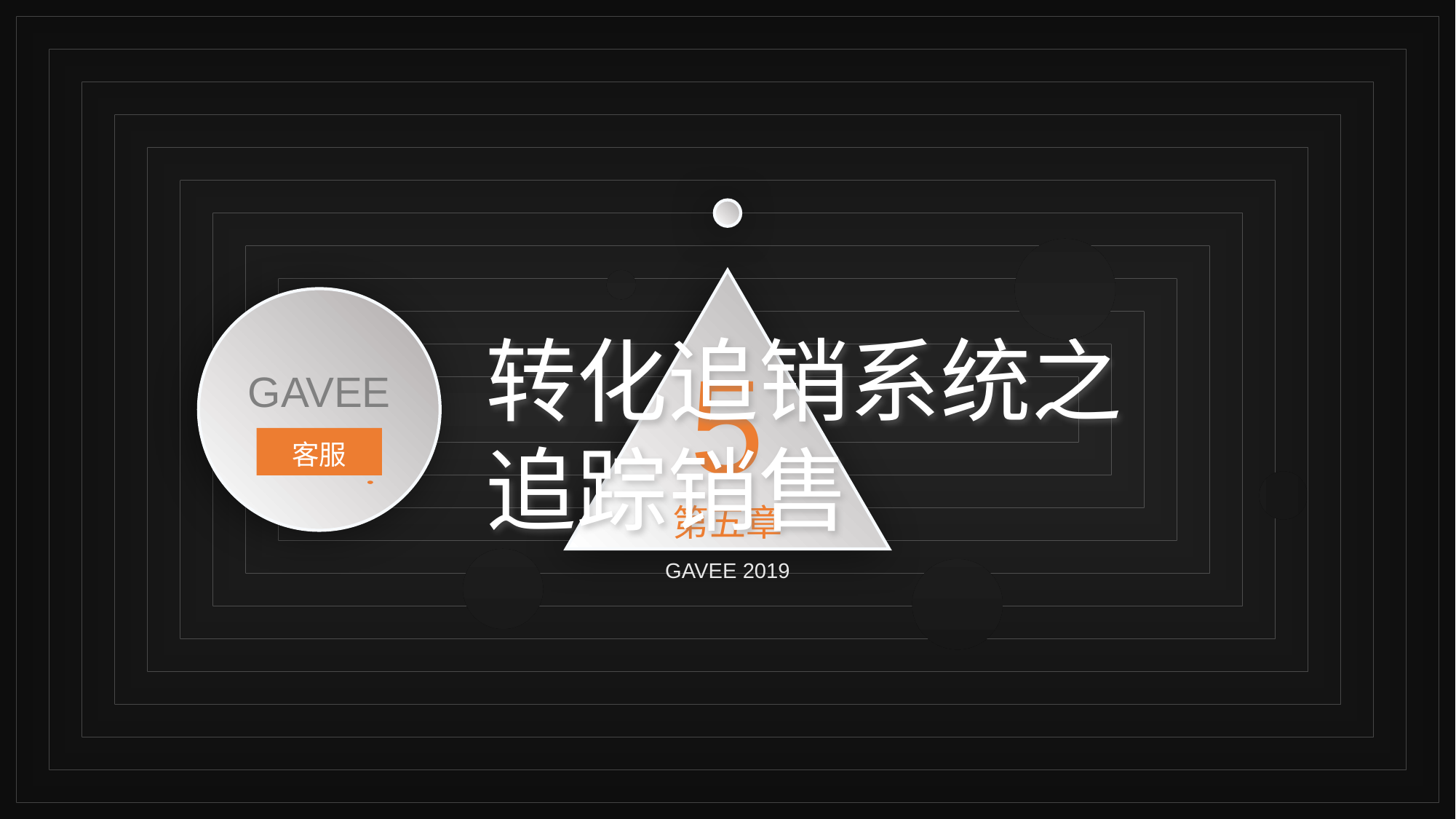

5
第五章

转化追销系统之
追踪销售
GAVEE

客服

GAVEE 2019